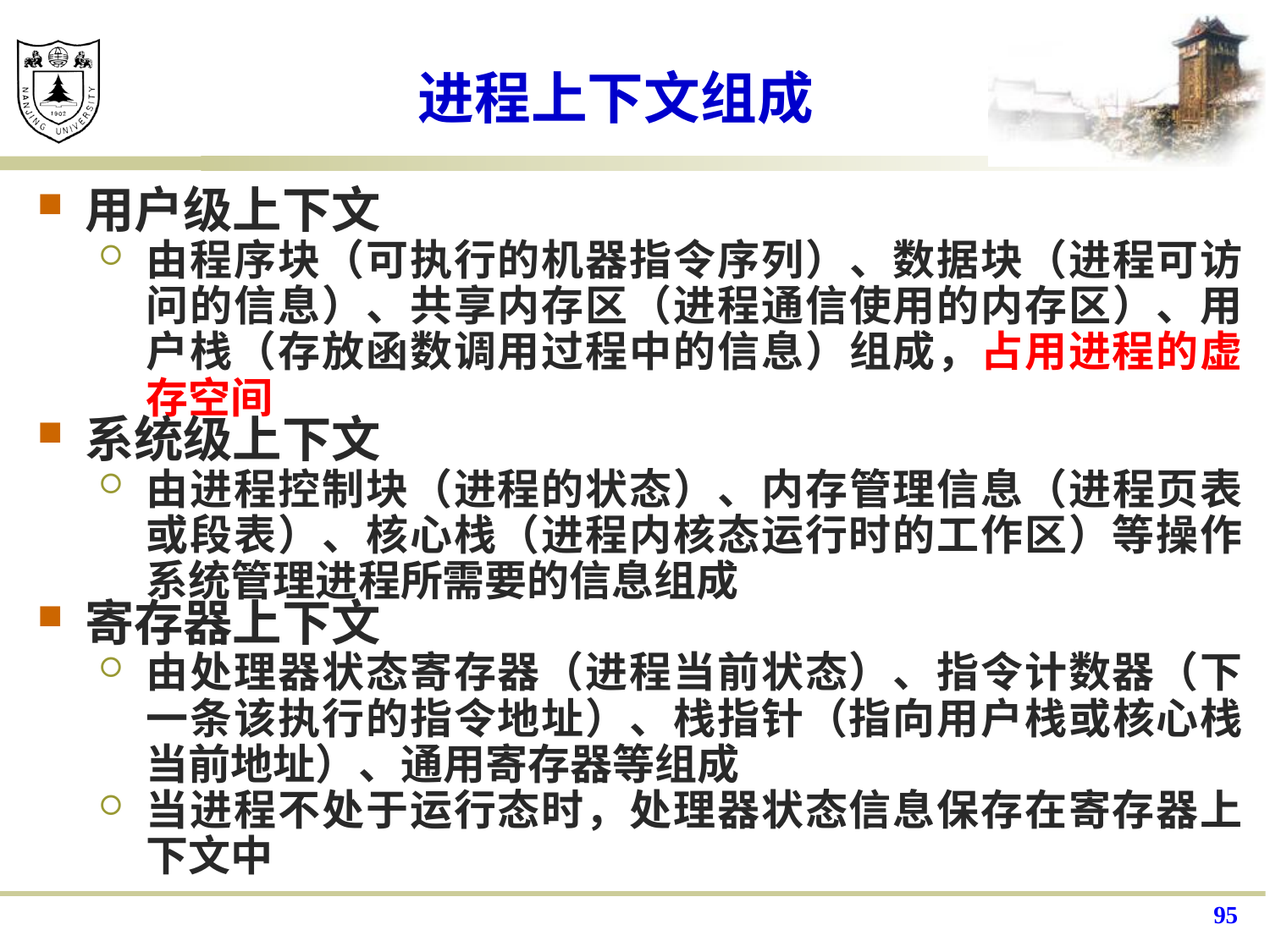

进程上下文组成
用户级上下文
由程序块（可执行的机器指令序列）、数据块（进程可访问的信息）、共享内存区（进程通信使用的内存区）、用户栈（存放函数调用过程中的信息）组成，占用进程的虚存空间
系统级上下文
由进程控制块（进程的状态）、内存管理信息（进程页表或段表）、核心栈（进程内核态运行时的工作区）等操作系统管理进程所需要的信息组成
寄存器上下文
由处理器状态寄存器（进程当前状态）、指令计数器（下一条该执行的指令地址）、栈指针（指向用户栈或核心栈当前地址）、通用寄存器等组成
当进程不处于运行态时，处理器状态信息保存在寄存器上下文中
95